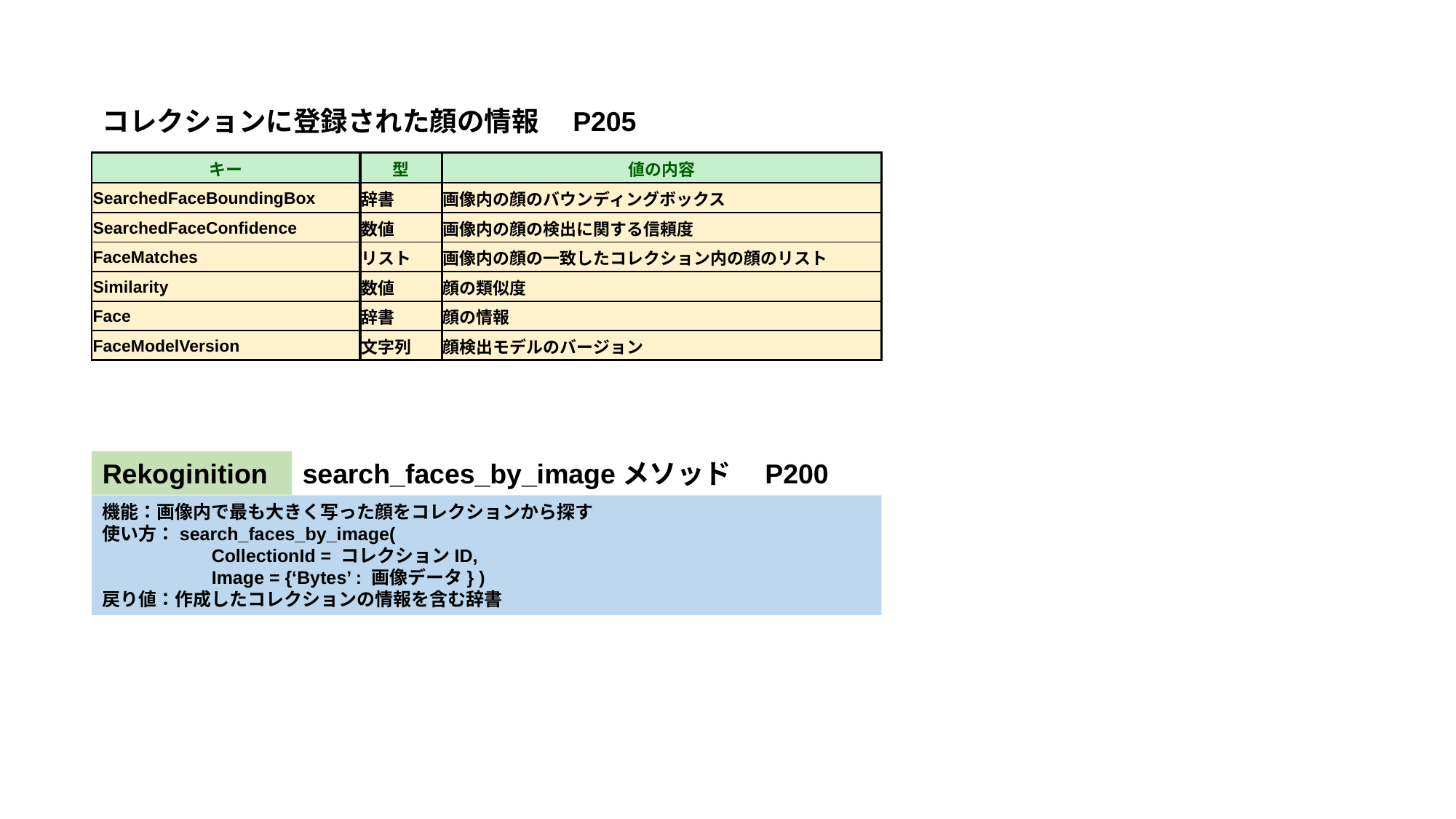

コレクションに登録された顔の情報　P205
| キー | 型 | 値の内容 |
| --- | --- | --- |
| SearchedFaceBoundingBox | 辞書 | 画像内の顔のバウンディングボックス |
| SearchedFaceConfidence | 数値 | 画像内の顔の検出に関する信頼度 |
| FaceMatches | リスト | 画像内の顔の一致したコレクション内の顔のリスト |
| Similarity | 数値 | 顔の類似度 |
| Face | 辞書 | 顔の情報 |
| FaceModelVersion | 文字列 | 顔検出モデルのバージョン |
Rekoginition
search_faces_by_imageメソッド　P200
機能：画像内で最も大きく写った顔をコレクションから探す
使い方：search_faces_by_image(
	CollectionId = コレクションID,
	Image = {‘Bytes’ : 画像データ} )
戻り値：作成したコレクションの情報を含む辞書